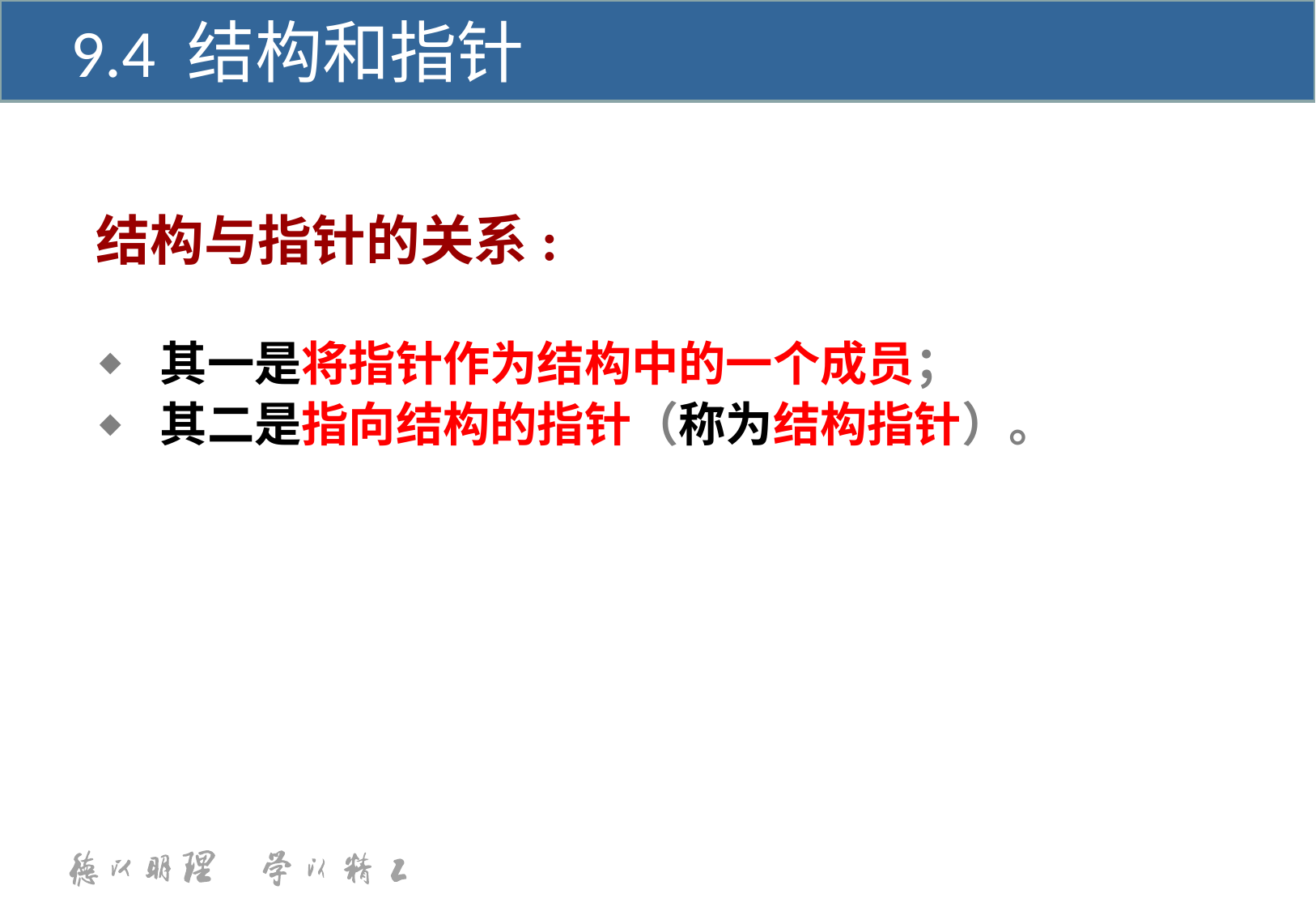

9.4 结构和指针
结构与指针的关系:
其一是将指针作为结构中的一个成员；
其二是指向结构的指针（称为结构指针）。
69